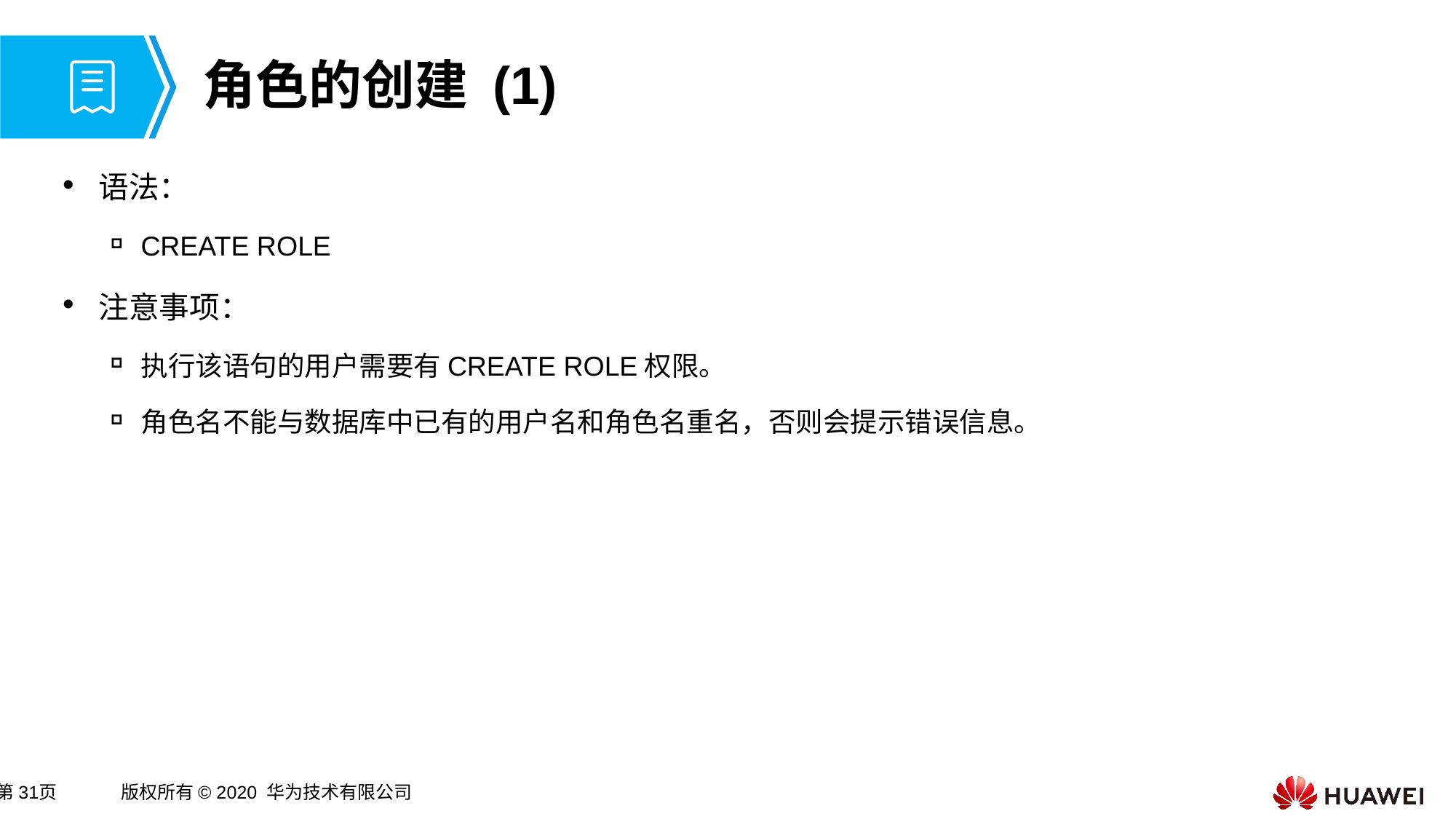

# 角色的创建 (1)
语法：
CREATE ROLE
注意事项：
执行该语句的用户需要有CREATE ROLE权限。
角色名不能与数据库中已有的用户名和角色名重名，否则会提示错误信息。